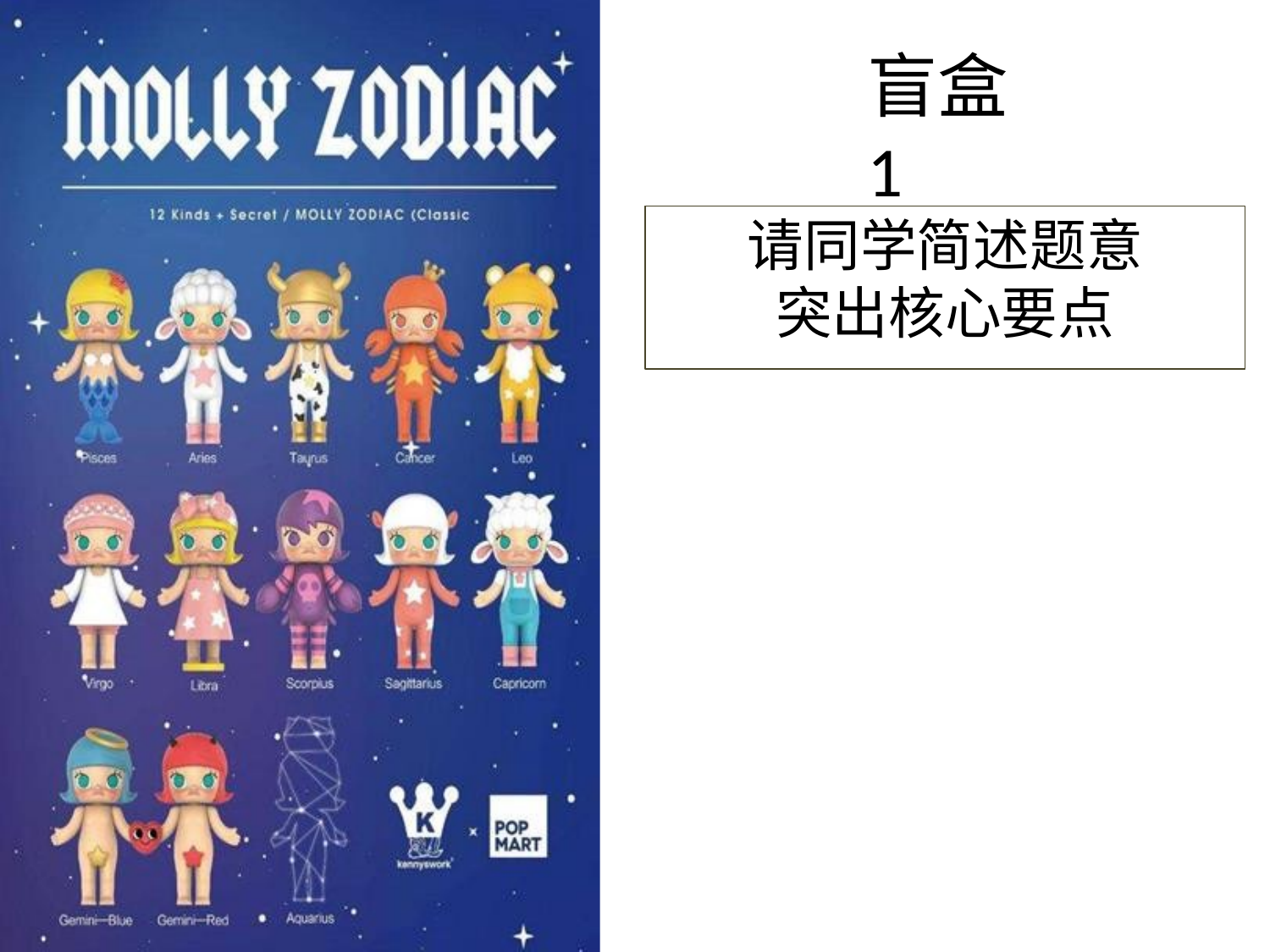

盲盒1
# 请同学简述题意 突出核心要点

抽奖共m种结果，每种结果概
率1/m。你要抽中其中特定一 种，平均要抽几次？
尝试一件事情直到成功为止，  每次尝试成功率是𝑝，期望要尝 试多少次才能成功？
请同学包装成其他场景